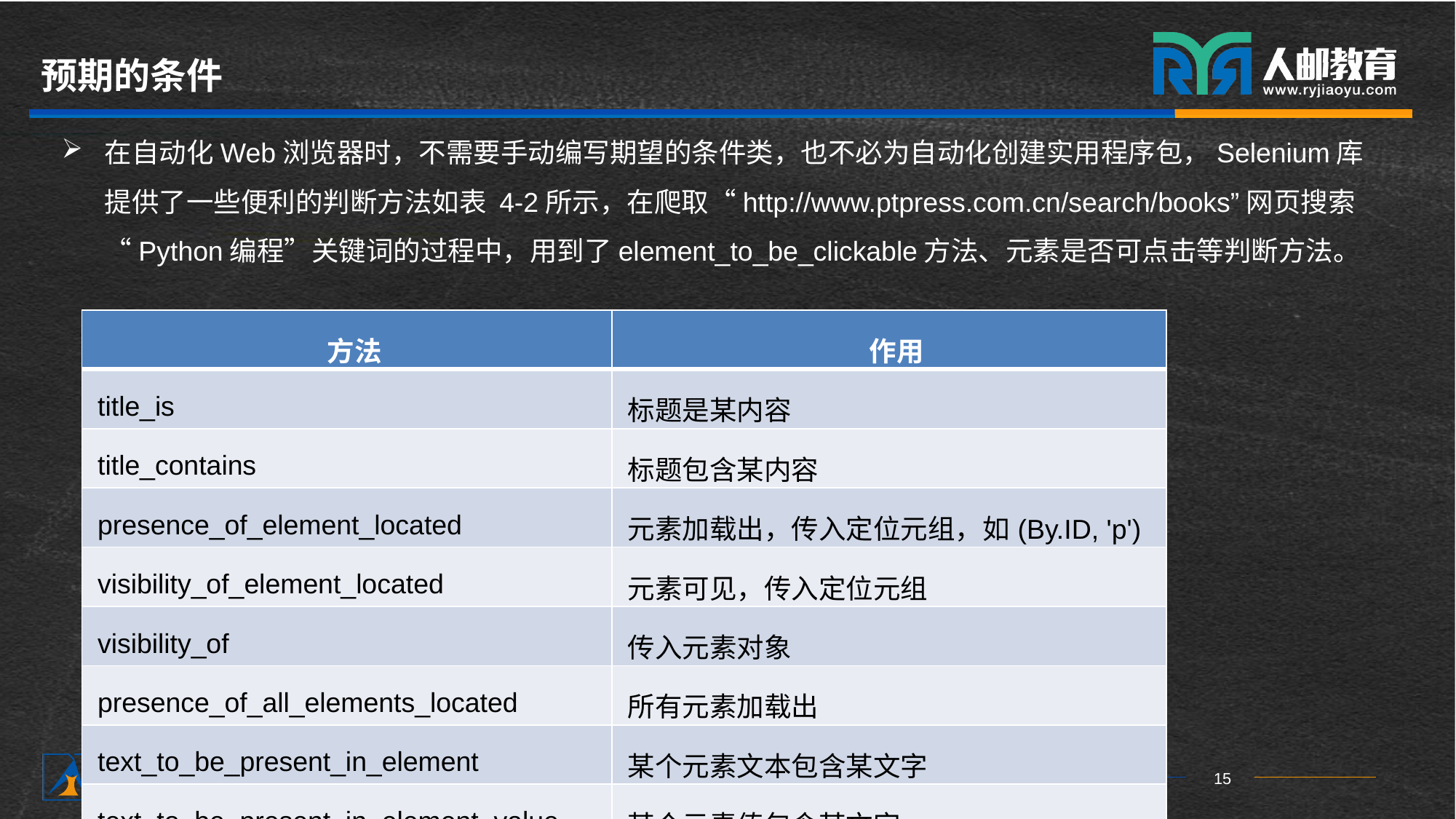

# 预期的条件
在自动化Web浏览器时，不需要手动编写期望的条件类，也不必为自动化创建实用程序包，Selenium库提供了一些便利的判断方法如表 4‑2所示，在爬取“http://www.ptpress.com.cn/search/books”网页搜索“Python编程”关键词的过程中，用到了element_to_be_clickable方法、元素是否可点击等判断方法。

| 方法 | 作用 |
| --- | --- |
| title\_is | 标题是某内容 |
| title\_contains | 标题包含某内容 |
| presence\_of\_element\_located | 元素加载出，传入定位元组，如(By.ID, 'p') |
| visibility\_of\_element\_located | 元素可见，传入定位元组 |
| visibility\_of | 传入元素对象 |
| presence\_of\_all\_elements\_located | 所有元素加载出 |
| text\_to\_be\_present\_in\_element | 某个元素文本包含某文字 |
| text\_to\_be\_present\_in\_element\_value | 某个元素值包含某文字 |